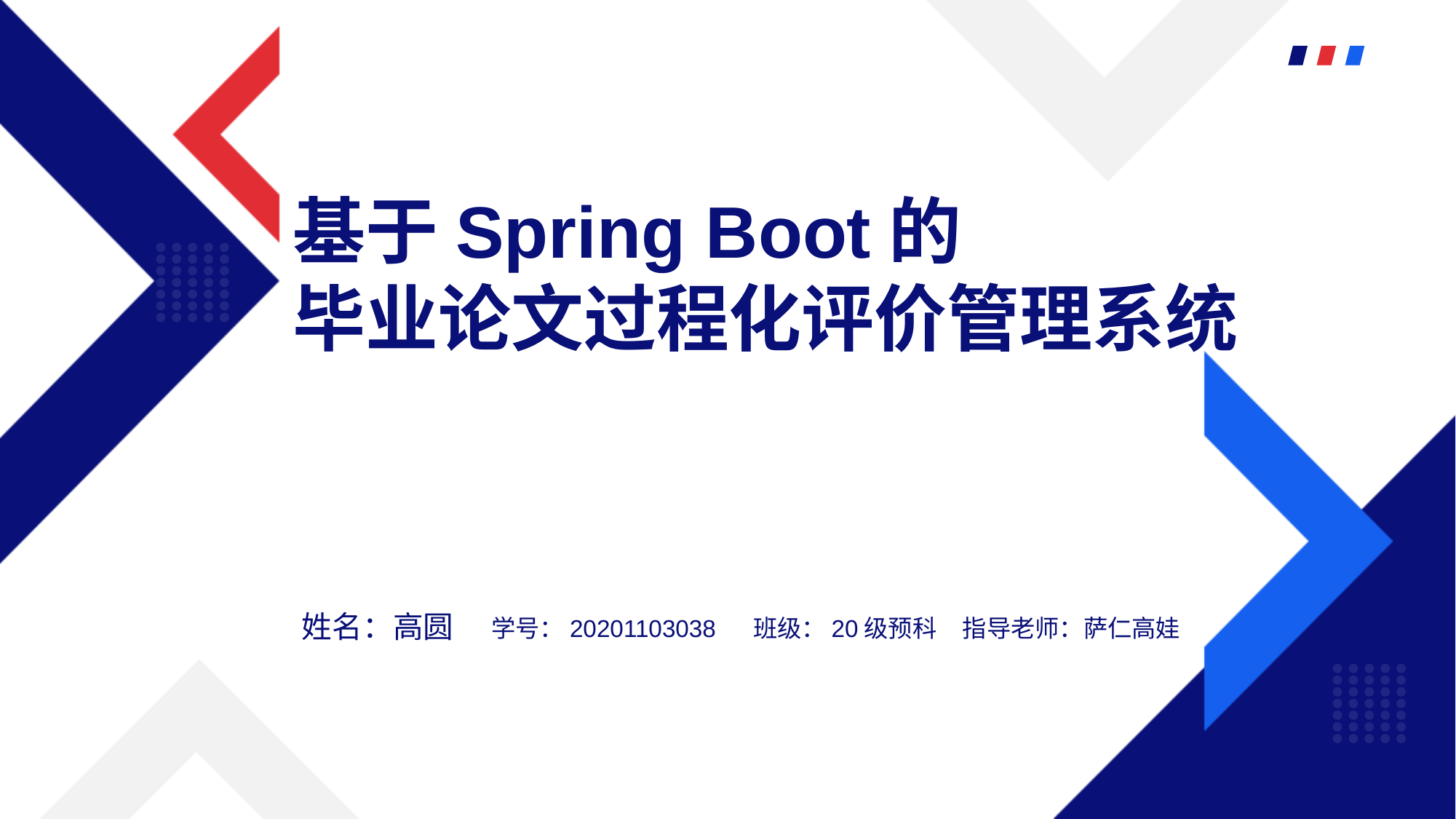

基于Spring Boot的
毕业论文过程化评价管理系统

姓名：高圆
学号：20201103038
班级：20级预科
指导老师：萨仁高娃